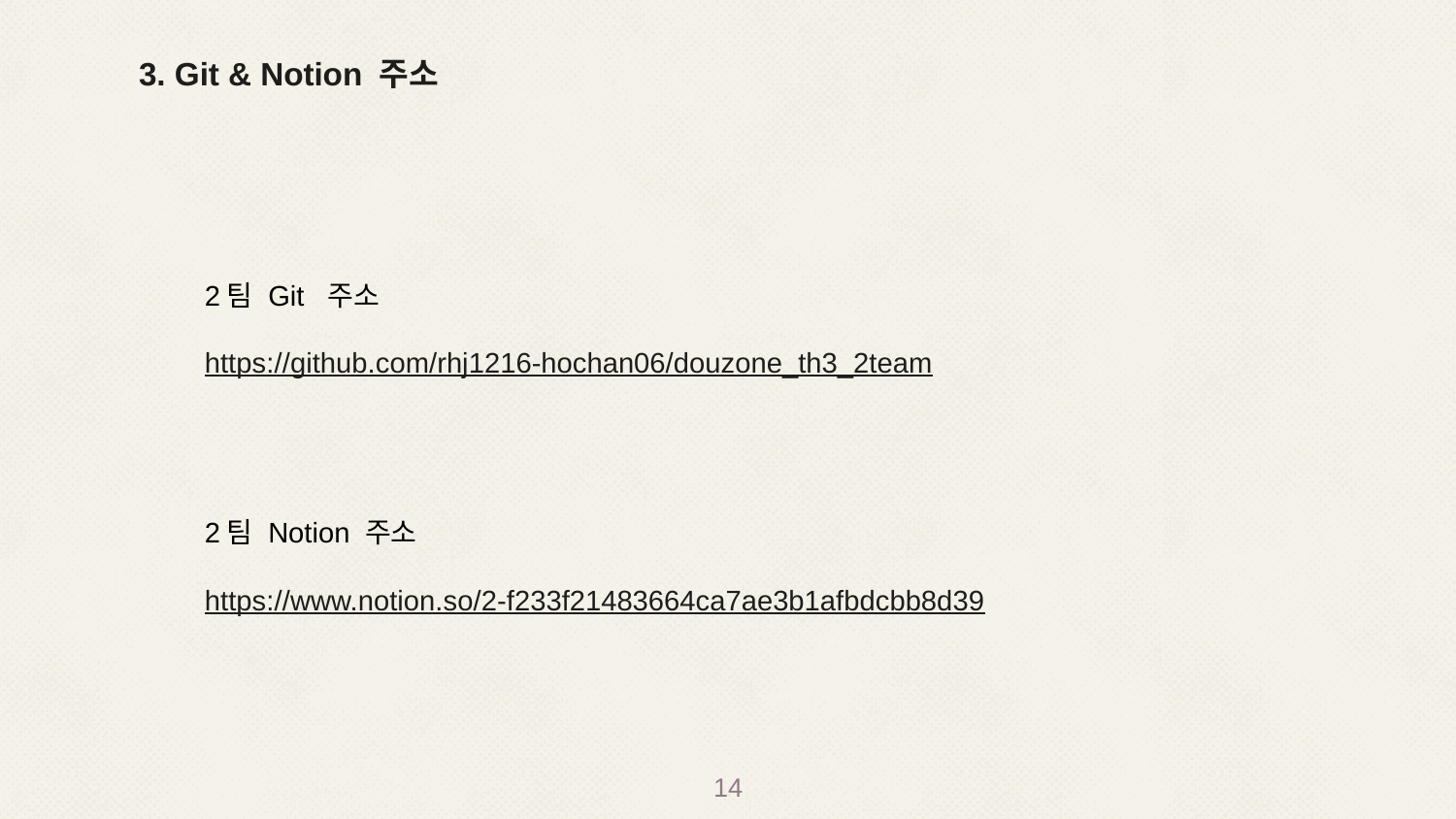

3. Git & Notion 주소
2팀 Git  주소

https://github.com/rhj1216-hochan06/douzone_th3_2team

2팀 Notion 주소

https://www.notion.so/2-f233f21483664ca7ae3b1afbdcbb8d39
14